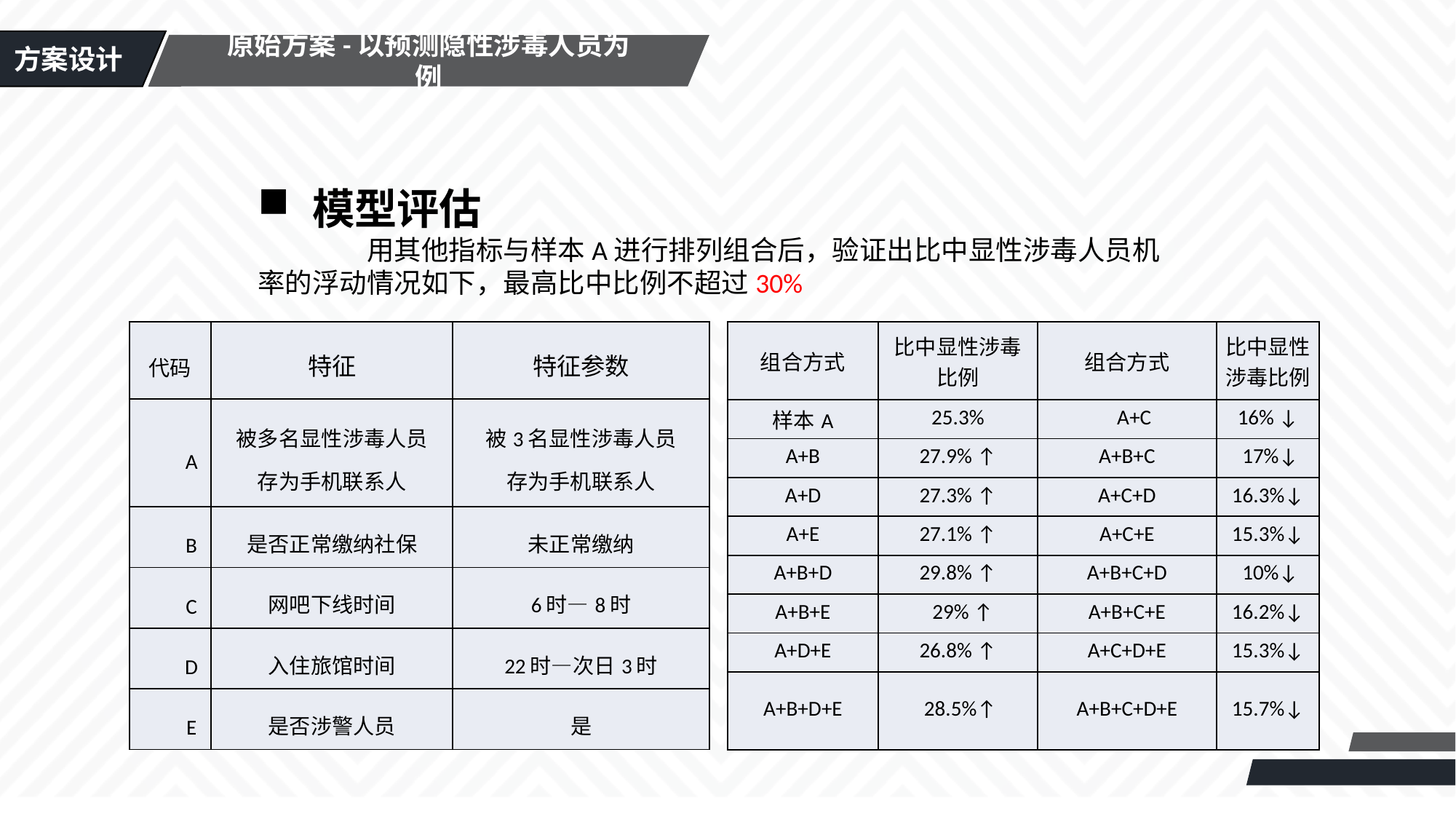

方案设计
原始方案-以预测隐性涉毒人员为例
模型评估
	用其他指标与样本A进行排列组合后，验证出比中显性涉毒人员机率的浮动情况如下，最高比中比例不超过30%
| 代码 | 特征 | 特征参数 |
| --- | --- | --- |
| A | 被多名显性涉毒人员 存为手机联系人 | 被3名显性涉毒人员 存为手机联系人 |
| B | 是否正常缴纳社保 | 未正常缴纳 |
| C | 网吧下线时间 | 6时—8时 |
| D | 入住旅馆时间 | 22时—次日3时 |
| E | 是否涉警人员 | 是 |
| 组合方式 | 比中显性涉毒比例 | 组合方式 | 比中显性涉毒比例 |
| --- | --- | --- | --- |
| 样本A | 25.3% | A+C | 16% ↓ |
| A+B | 27.9% ↑ | A+B+C | 17%↓ |
| A+D | 27.3% ↑ | A+C+D | 16.3%↓ |
| A+E | 27.1% ↑ | A+C+E | 15.3%↓ |
| A+B+D | 29.8% ↑ | A+B+C+D | 10%↓ |
| A+B+E | 29% ↑ | A+B+C+E | 16.2%↓ |
| A+D+E | 26.8% ↑ | A+C+D+E | 15.3%↓ |
| A+B+D+E | 28.5%↑ | A+B+C+D+E | 15.7%↓ |